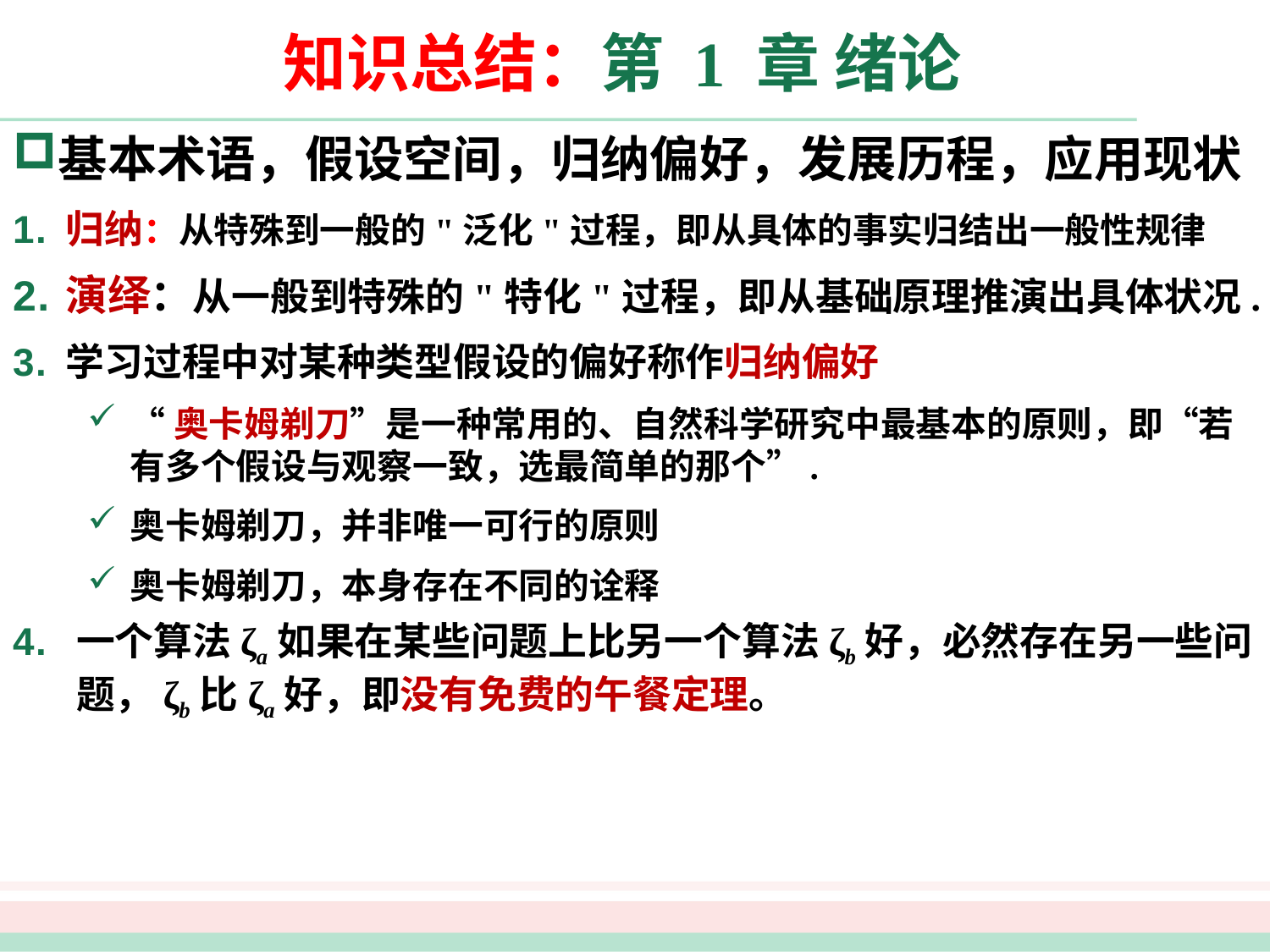

# 知识总结：第 1 章 绪论
基本术语，假设空间，归纳偏好，发展历程，应用现状
归纳：从特殊到一般的"泛化"过程，即从具体的事实归结出一般性规律
演绎：从一般到特殊的"特化"过程，即从基础原理推演出具体状况.
学习过程中对某种类型假设的偏好称作归纳偏好
“奥卡姆剃刀”是一种常用的、自然科学研究中最基本的原则，即“若有多个假设与观察一致，选最简单的那个”.
奥卡姆剃刀，并非唯一可行的原则
奥卡姆剃刀，本身存在不同的诠释
一个算法ζa如果在某些问题上比另一个算法ζb好，必然存在另一些问题，ζb比ζa好，即没有免费的午餐定理。